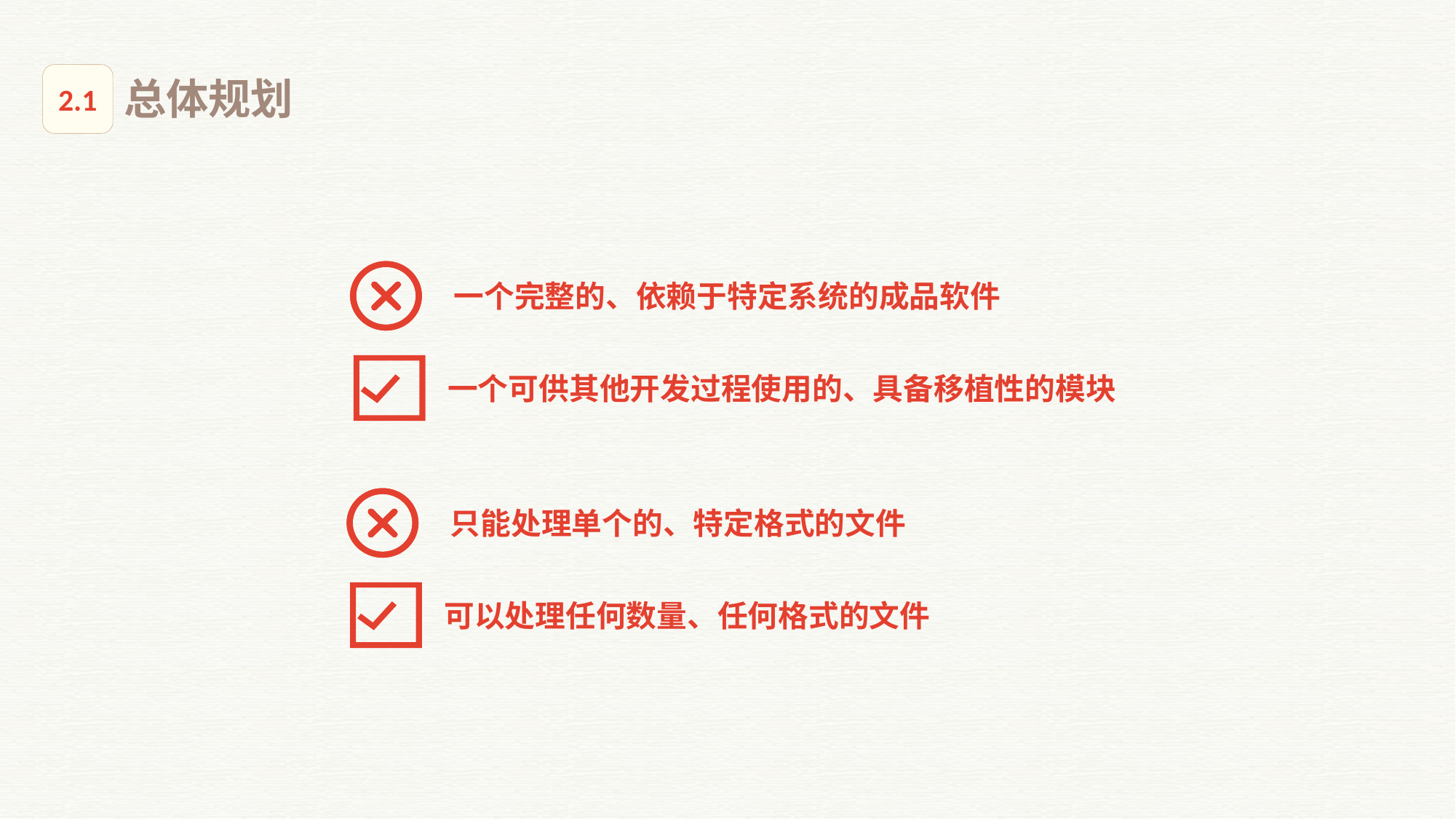

2.1
总体规划

一个完整的、依赖于特定系统的成品软件

一个可供其他开发过程使用的、具备移植性的模块

只能处理单个的、特定格式的文件

可以处理任何数量、任何格式的文件